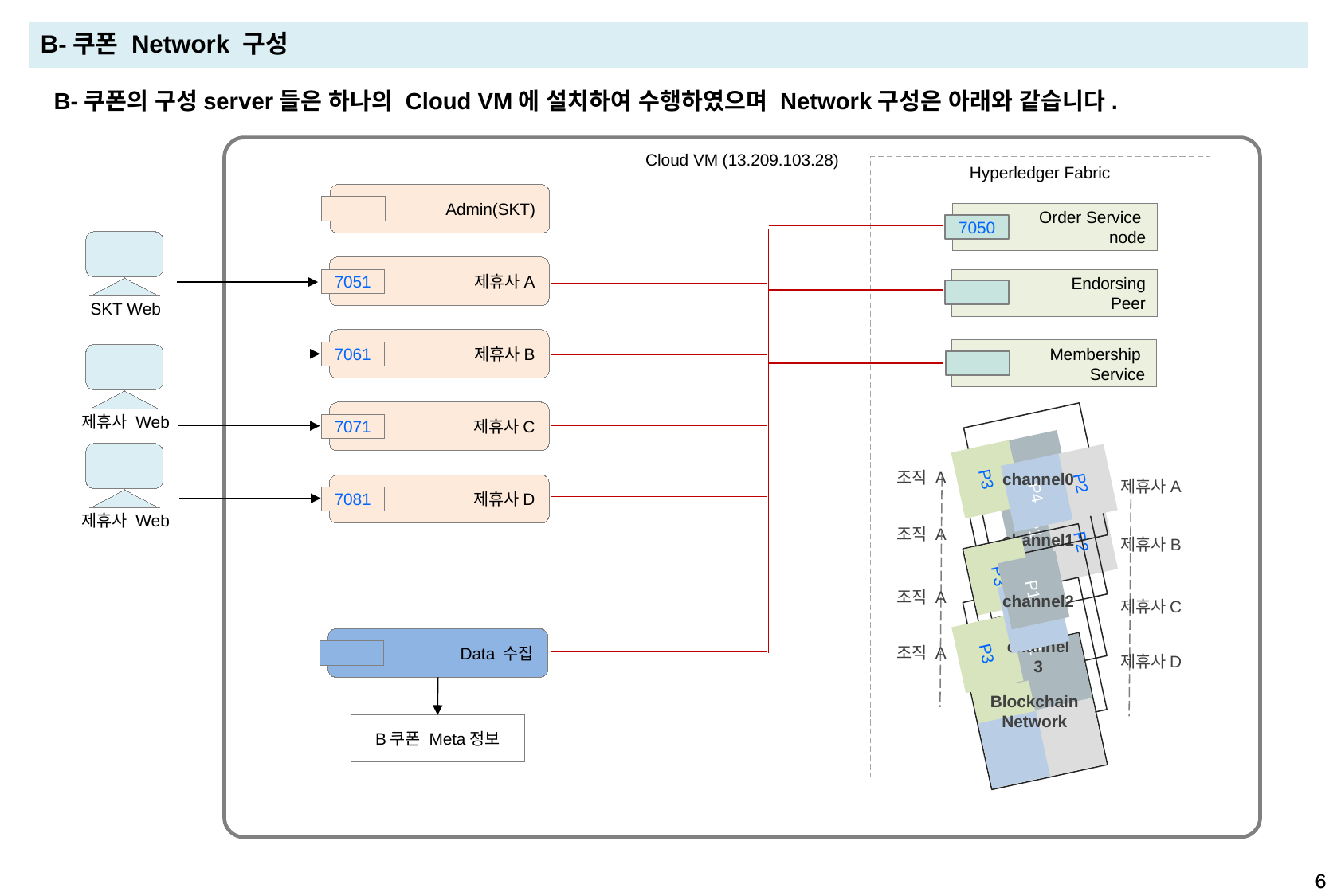

B-쿠폰 Network 구성
B-쿠폰의 구성server들은 하나의 Cloud VM에 설치하여 수행하였으며 Network구성은 아래와 같습니다.
Cloud VM (13.209.103.28)
Hyperledger Fabric
Order Service
node
7050
Endorsing
Peer

Membership
Service

Admin(SKT)

SKT Web
제휴사A
7051
제휴사B
7061

제휴사 Web
제휴사C
7071

P1
P3
P2
P4
조직 A

channel0
제휴사A

P1
P2
조직 A
제휴사B
channel1

P3

P1
P4
조직 A
제휴사C
channel2

P1

P3
조직 A
제휴사D
channel3

Blockchain
Network

제휴사 Web
제휴사D
7081
Data 수집

B쿠폰 Meta정보